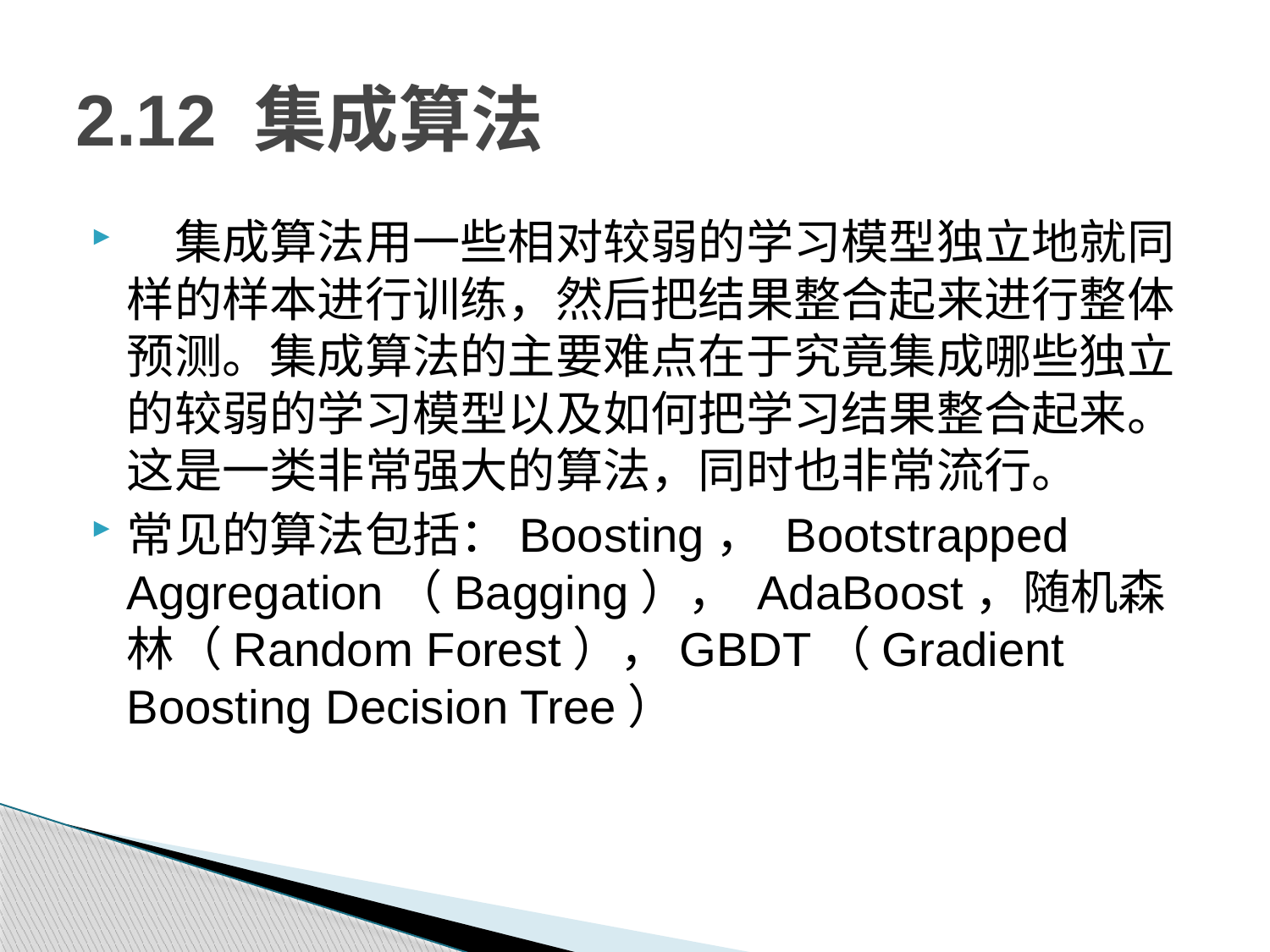

# 2.12 集成算法
　集成算法用一些相对较弱的学习模型独立地就同样的样本进行训练，然后把结果整合起来进行整体预测。集成算法的主要难点在于究竟集成哪些独立的较弱的学习模型以及如何把学习结果整合起来。这是一类非常强大的算法，同时也非常流行。
常见的算法包括：Boosting， Bootstrapped Aggregation（Bagging）， AdaBoost，随机森林（Random Forest），GBDT（Gradient Boosting Decision Tree）